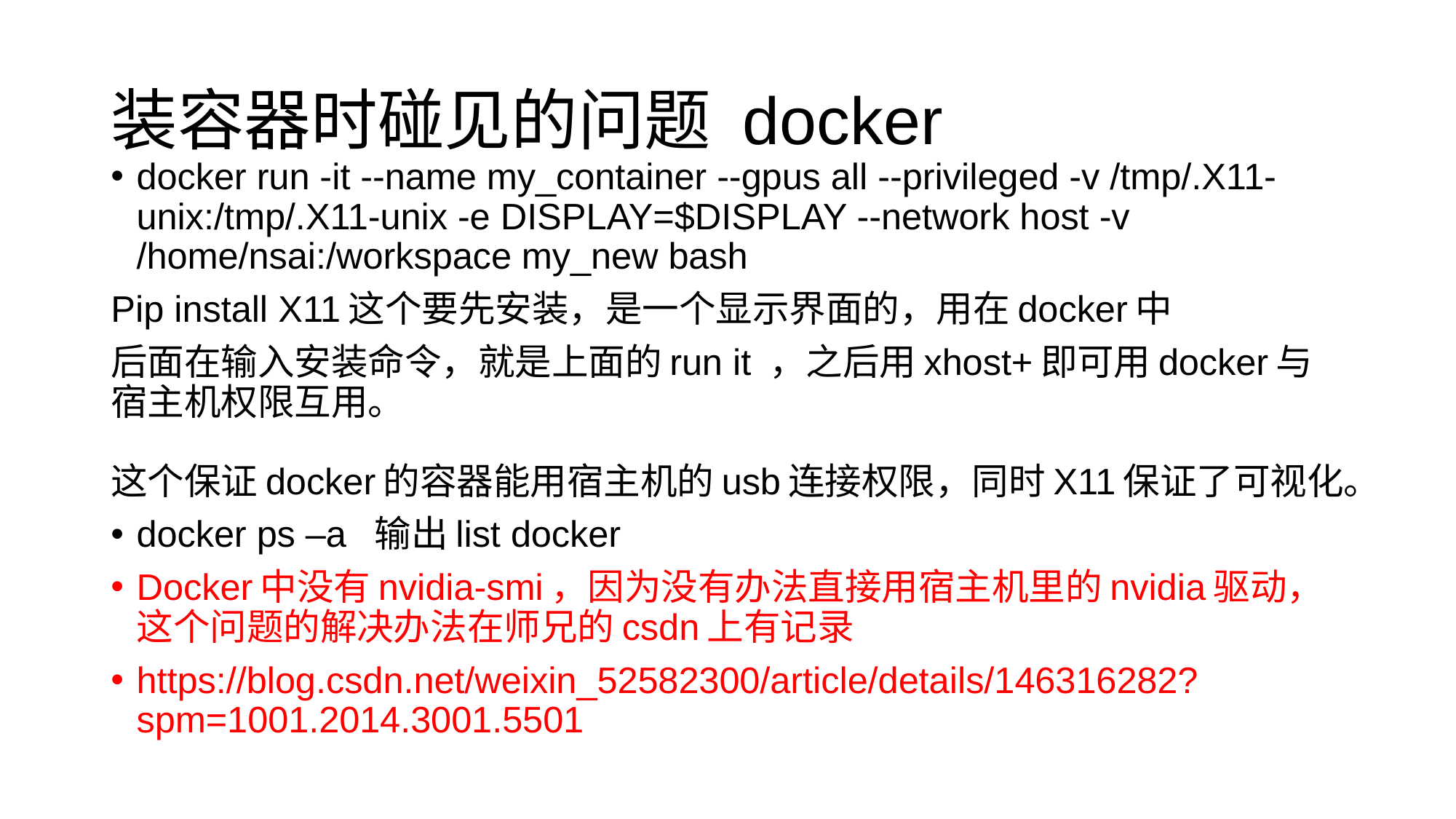

# 装容器时碰见的问题 docker
docker run -it --name my_container --gpus all --privileged -v /tmp/.X11-unix:/tmp/.X11-unix -e DISPLAY=$DISPLAY --network host -v /home/nsai:/workspace my_new bash
Pip install X11这个要先安装，是一个显示界面的，用在docker中
后面在输入安装命令，就是上面的run it ，之后用xhost+即可用docker与宿主机权限互用。
这个保证docker的容器能用宿主机的usb连接权限，同时X11保证了可视化。
docker ps –a  输出list docker
Docker中没有nvidia-smi，因为没有办法直接用宿主机里的nvidia驱动，这个问题的解决办法在师兄的csdn上有记录
https://blog.csdn.net/weixin_52582300/article/details/146316282?spm=1001.2014.3001.5501